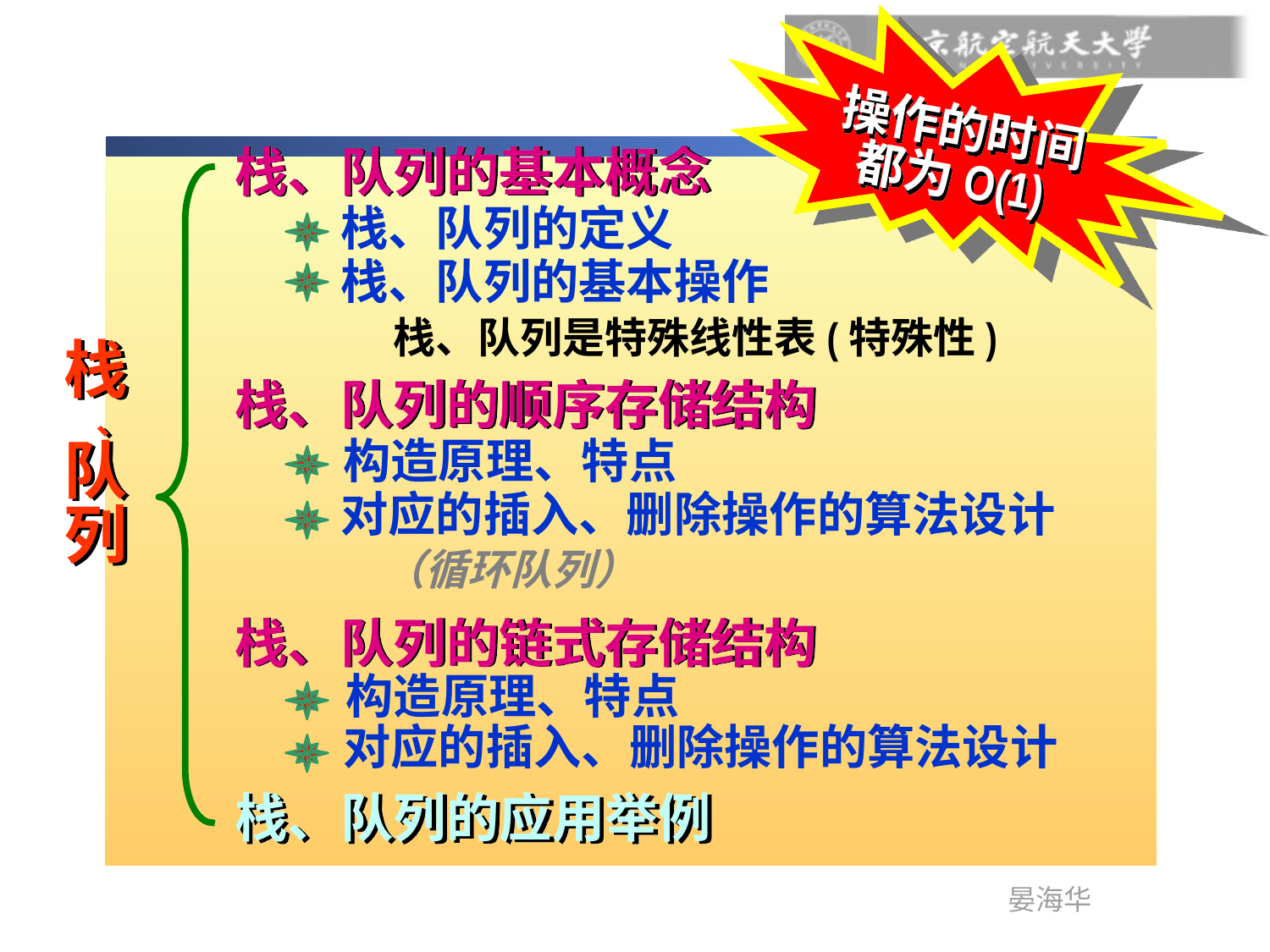

操作的时间
 都为O(1)
栈、队列的基本概念

栈、队列的定义

栈、队列的基本操作

栈、队列是特殊线性表(特殊性)
栈
   、
队
列
栈、队列的顺序存储结构
构造原理、特点

对应的插入、删除操作的算法设计

（循环队列）
栈、队列的链式存储结构
构造原理、特点

对应的插入、删除操作的算法设计

栈、队列的应用举例